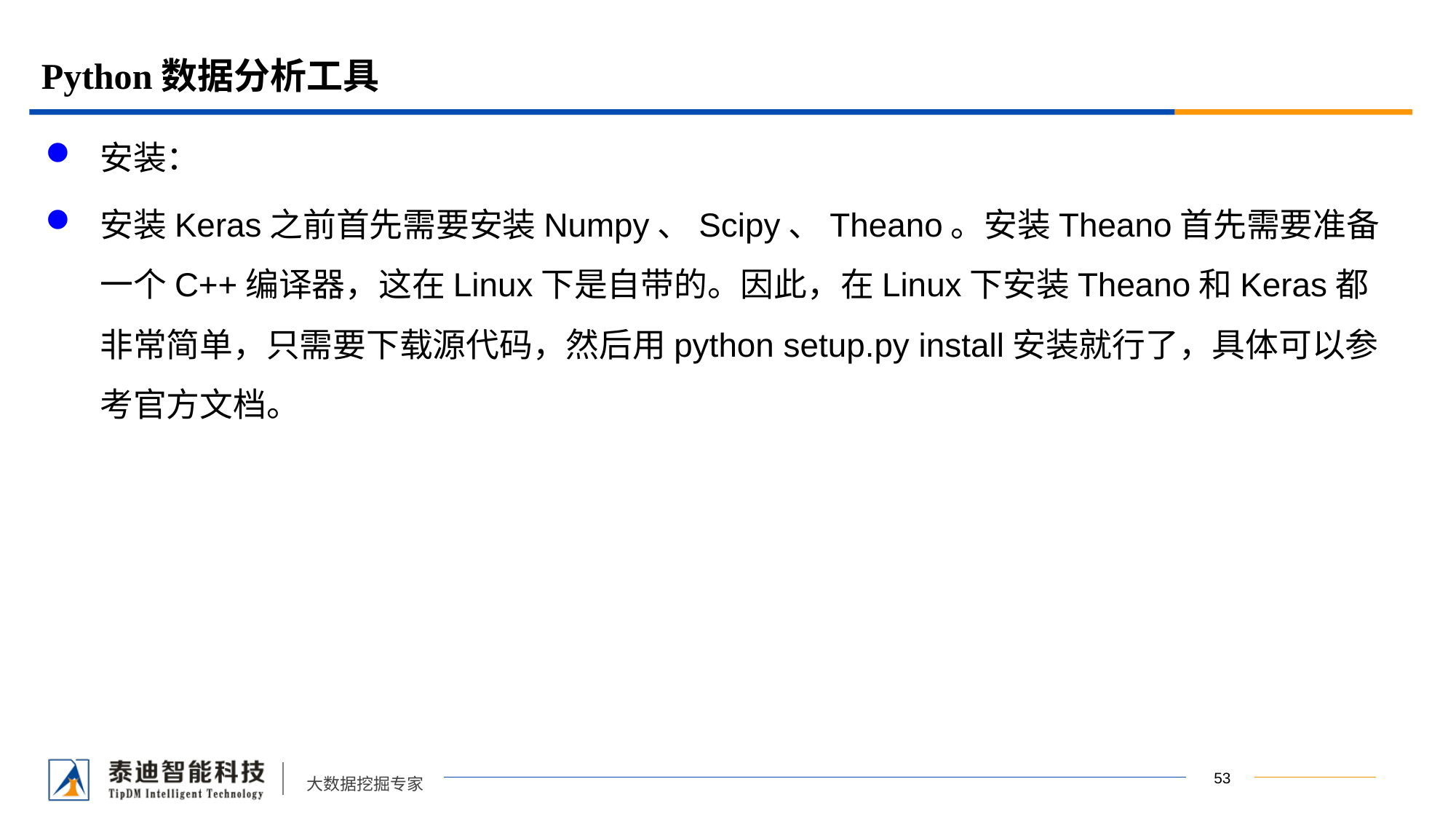

# Python数据分析工具
安装：
安装Keras之前首先需要安装Numpy、Scipy、Theano。安装Theano首先需要准备一个C++编译器，这在Linux下是自带的。因此，在Linux下安装Theano和Keras都非常简单，只需要下载源代码，然后用python setup.py install安装就行了，具体可以参考官方文档。